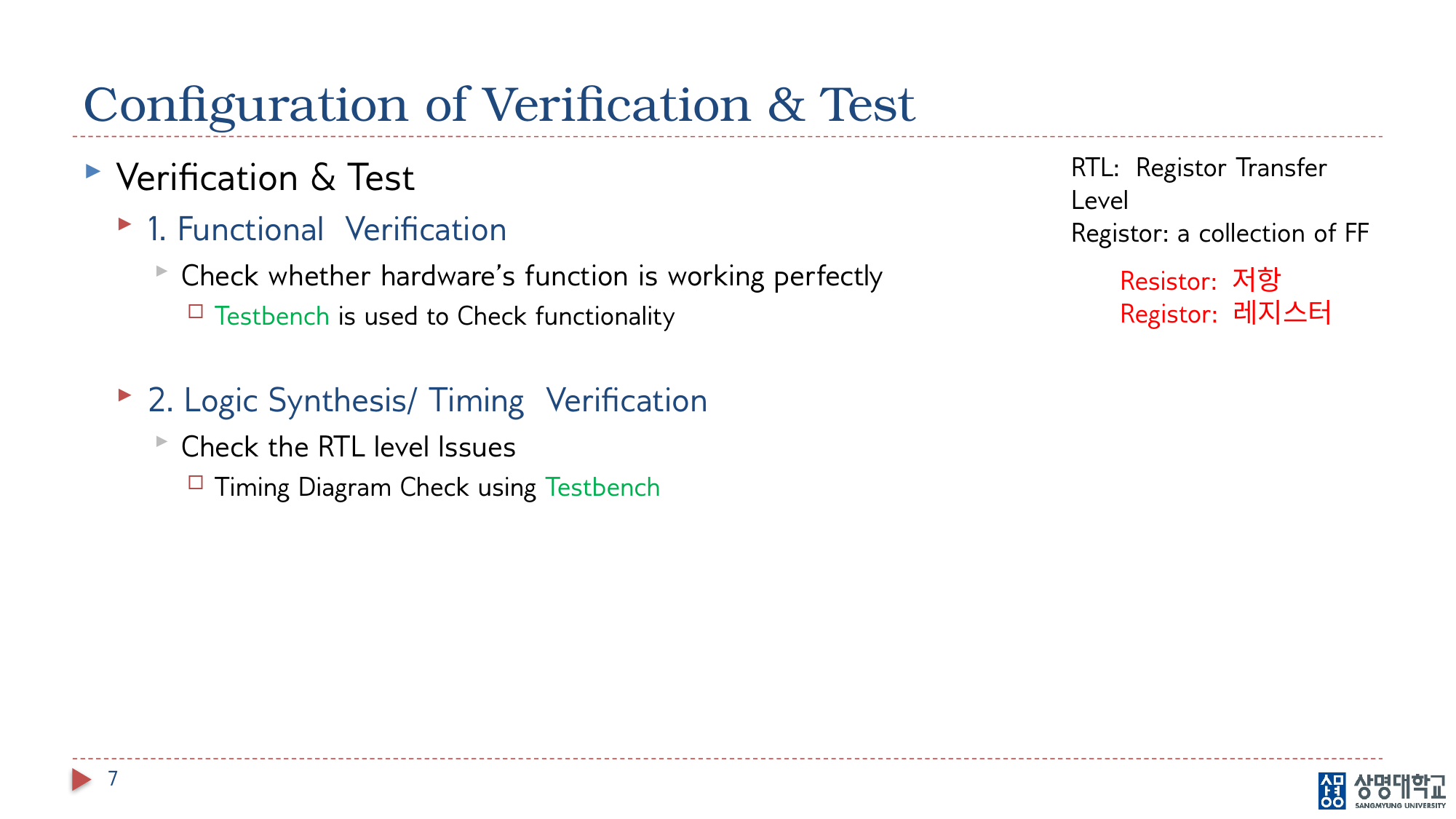

# Configuration of Verification & Test

RTL:  Registor Transfer Level
Registor: a collection of FF
Verification & Test
1. Functional  Verification
Check whether hardware’s function is working perfectly
Testbench is used to Check functionality

2. Logic Synthesis/ Timing  Verification
Check the RTL level Issues
Timing Diagram Check using Testbench
Resistor: 저항
Registor: 레지스터
7